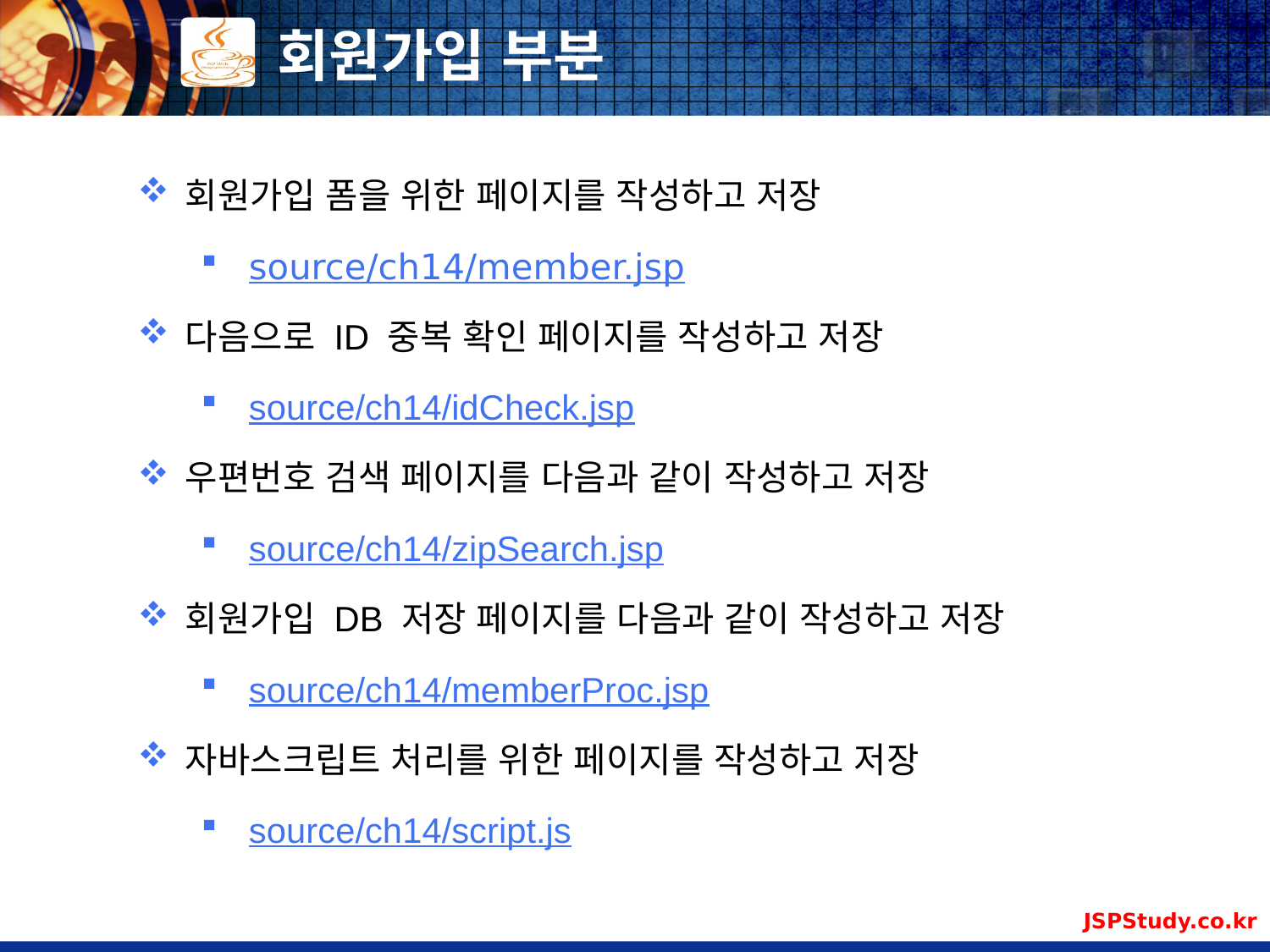

# 회원가입 부분
회원가입 폼을 위한 페이지를 작성하고 저장
source/ch14/member.jsp
다음으로 ID 중복 확인 페이지를 작성하고 저장
source/ch14/idCheck.jsp
우편번호 검색 페이지를 다음과 같이 작성하고 저장
source/ch14/zipSearch.jsp
회원가입 DB 저장 페이지를 다음과 같이 작성하고 저장
source/ch14/memberProc.jsp
자바스크립트 처리를 위한 페이지를 작성하고 저장
source/ch14/script.js
JSPStudy.co.kr